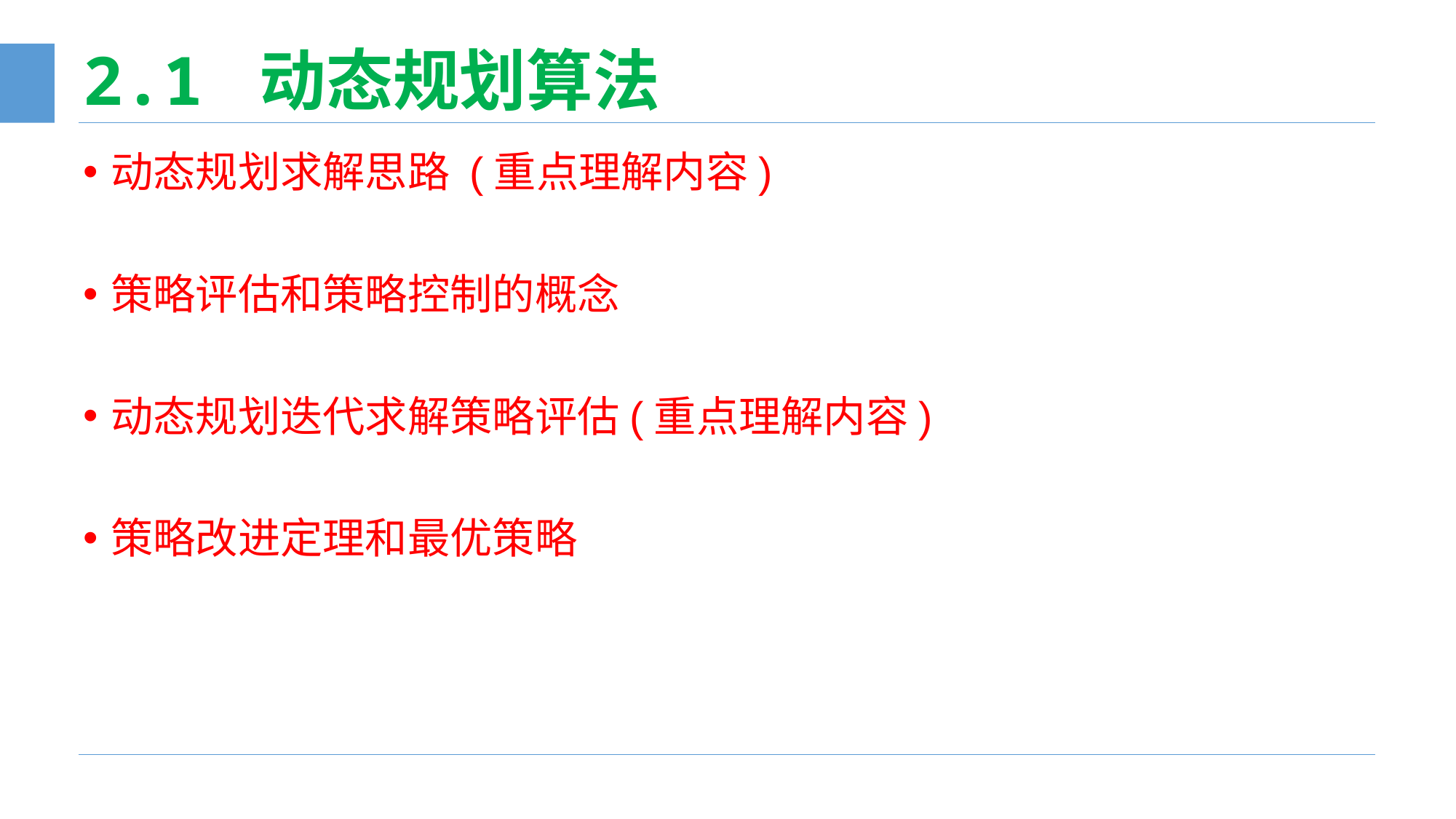

# 2.1 动态规划算法
动态规划求解思路 (重点理解内容)

策略评估和策略控制的概念

动态规划迭代求解策略评估(重点理解内容)

策略改进定理和最优策略